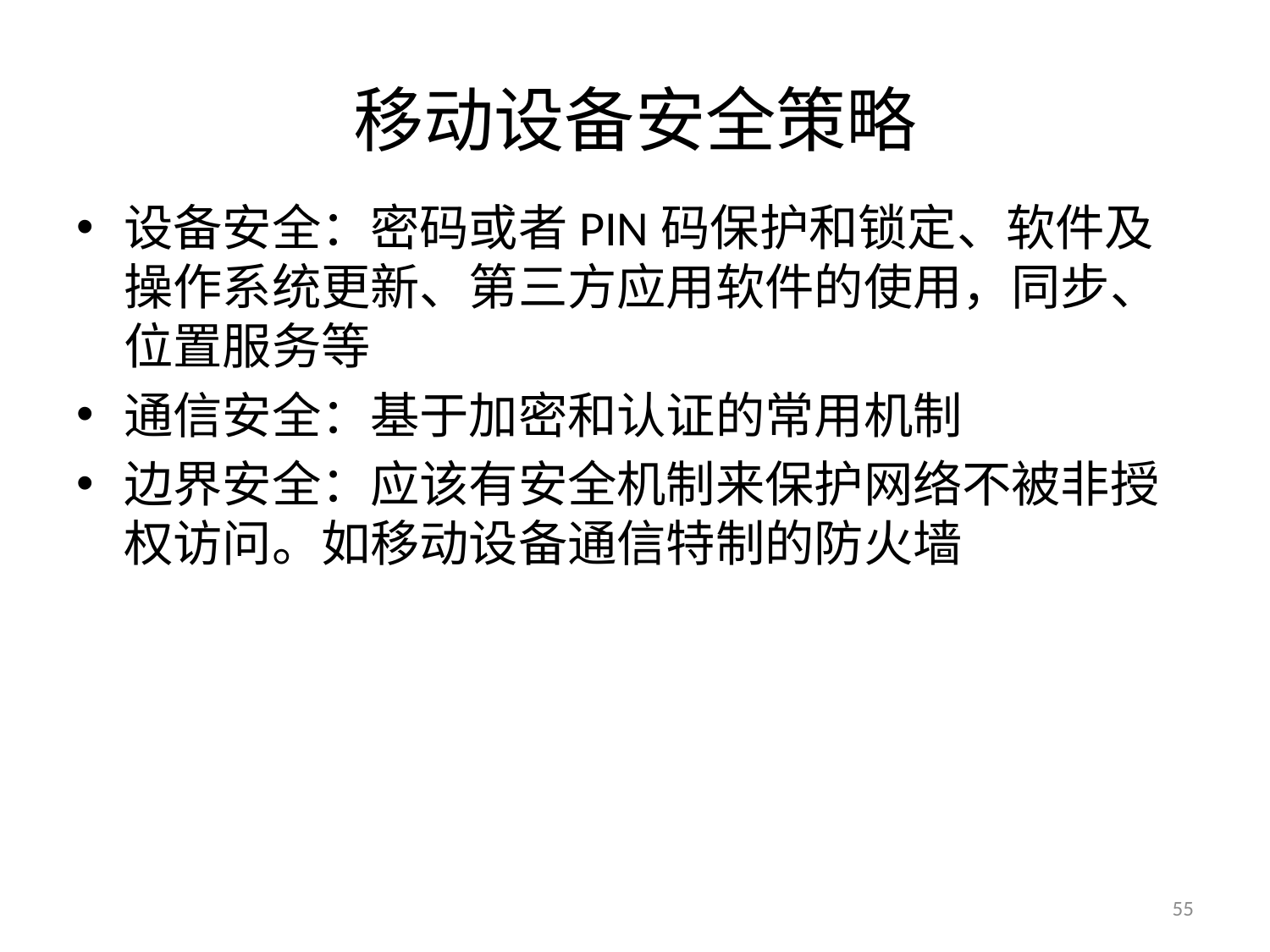

# 移动设备安全策略
设备安全：密码或者PIN码保护和锁定、软件及操作系统更新、第三方应用软件的使用，同步、位置服务等
通信安全：基于加密和认证的常用机制
边界安全：应该有安全机制来保护网络不被非授权访问。如移动设备通信特制的防火墙
55